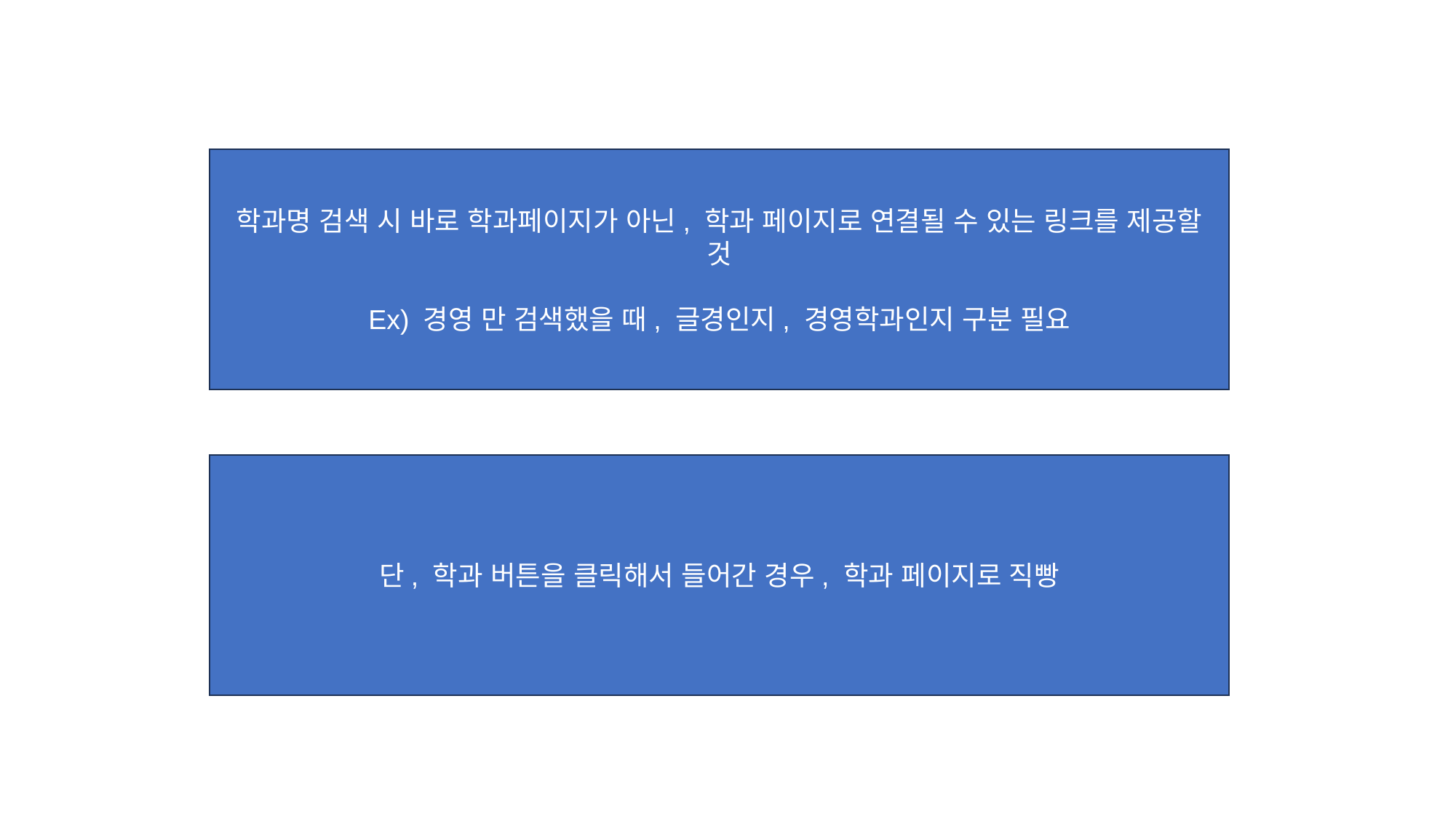

학과명 검색 시 바로 학과페이지가 아닌, 학과 페이지로 연결될 수 있는 링크를 제공할 것

Ex) 경영 만 검색했을 때, 글경인지, 경영학과인지 구분 필요
단, 학과 버튼을 클릭해서 들어간 경우, 학과 페이지로 직빵